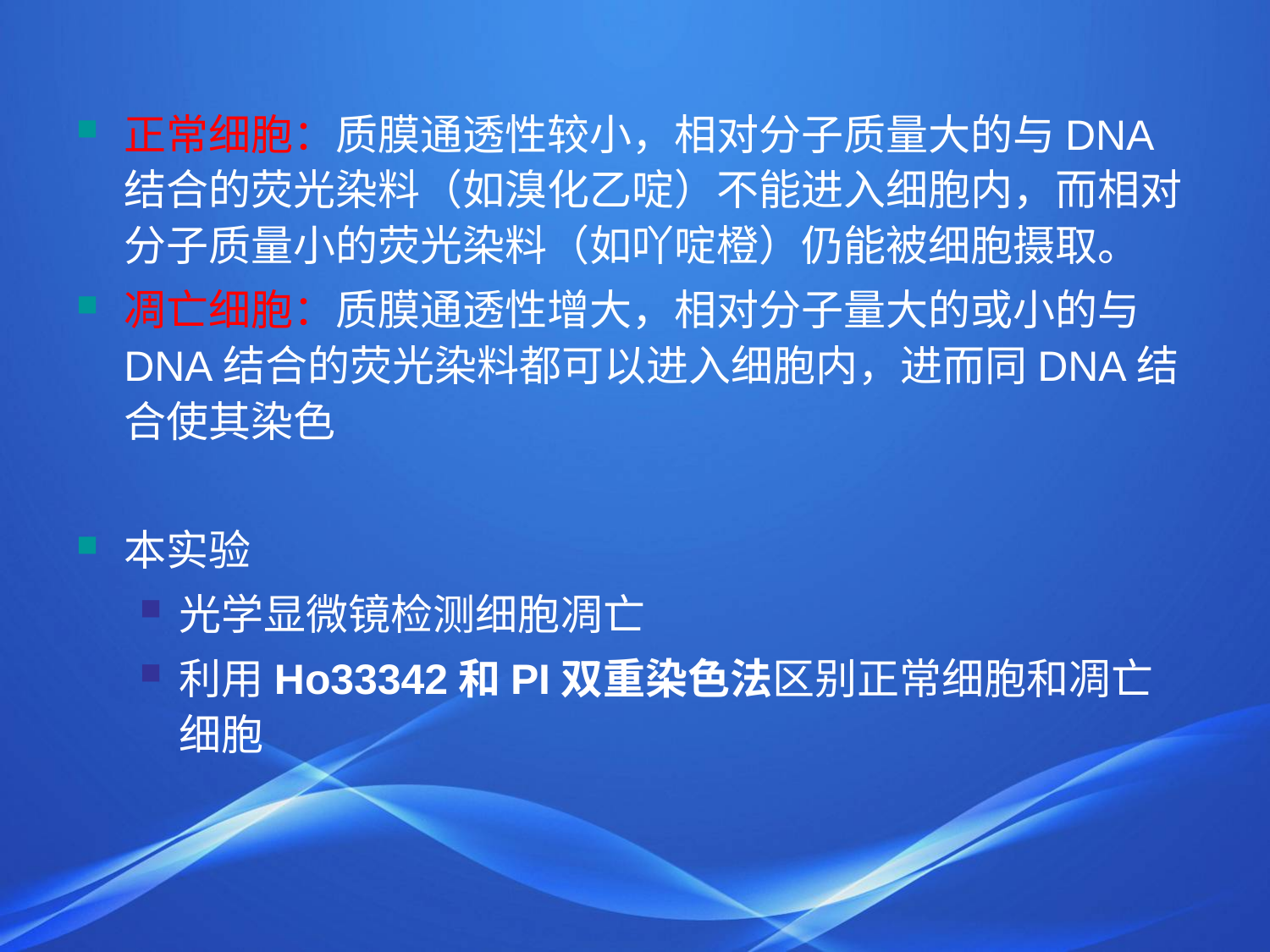

正常细胞：质膜通透性较小，相对分子质量大的与DNA结合的荧光染料（如溴化乙啶）不能进入细胞内，而相对分子质量小的荧光染料（如吖啶橙）仍能被细胞摄取。
凋亡细胞：质膜通透性增大，相对分子量大的或小的与DNA结合的荧光染料都可以进入细胞内，进而同DNA结合使其染色

本实验
光学显微镜检测细胞凋亡
利用Ho33342和PI双重染色法区别正常细胞和凋亡细胞